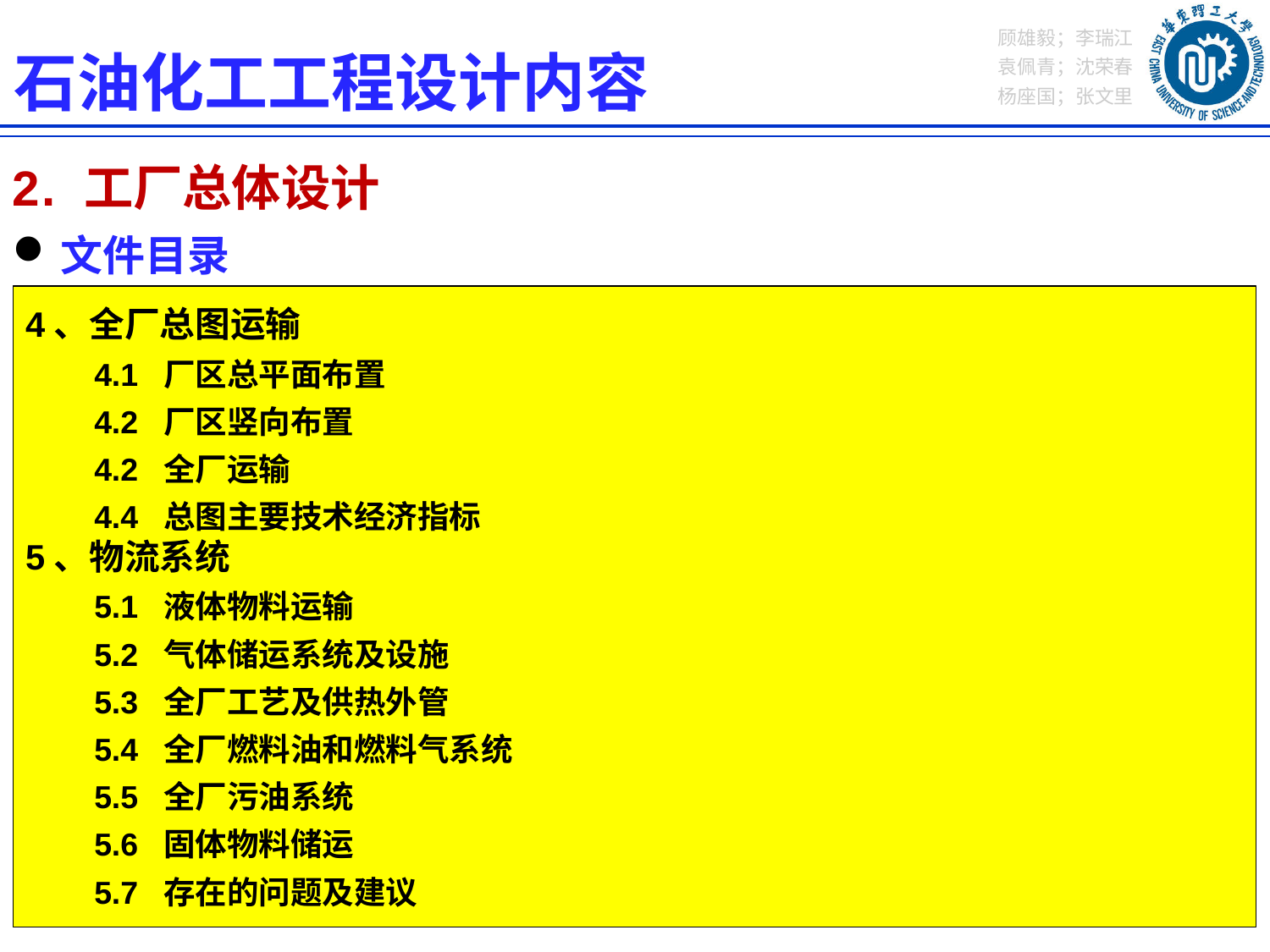

石油化工工程设计内容
工厂总体设计
文件目录

4、全厂总图运输
4.1  厂区总平面布置
4.2  厂区竖向布置
4.2  全厂运输
4.4  总图主要技术经济指标
5、物流系统
5.1  液体物料运输
5.2  气体储运系统及设施
5.3  全厂工艺及供热外管
5.4  全厂燃料油和燃料气系统
5.5  全厂污油系统
5.6  固体物料储运
5.7  存在的问题及建议